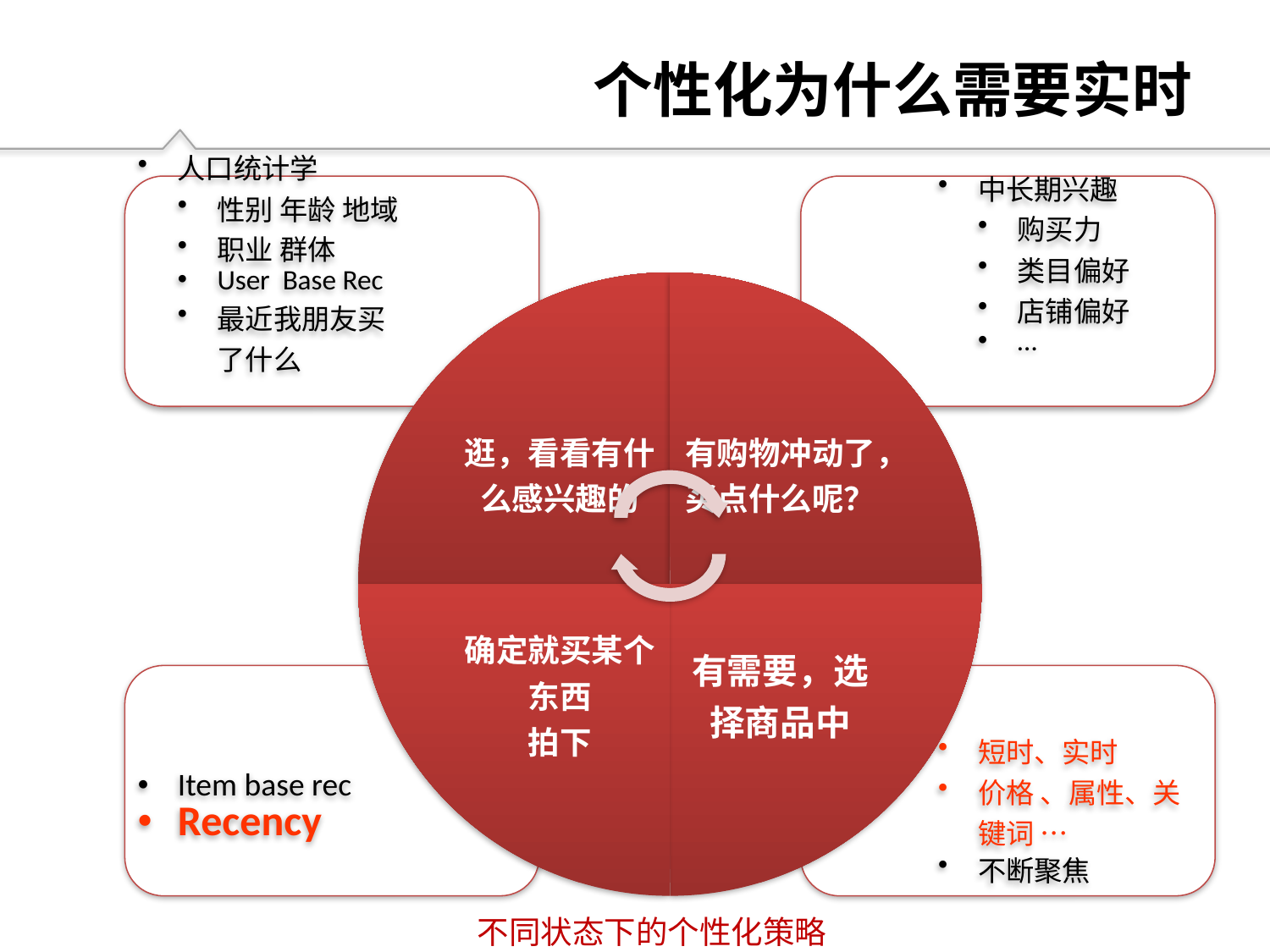

# 个性化为什么需要实时
人口统计学
中长期兴趣
有需要，选择商品中
确定就买某个东西
拍下
Item base rec
性别 年龄 地域
职业 群体
类目偏好
店铺偏好
购买力
…
价格 、属性、关键词 …
不断聚焦
短时、实时
User  Base Rec
Recency
最近我朋友买了什么
不同状态下的个性化策略